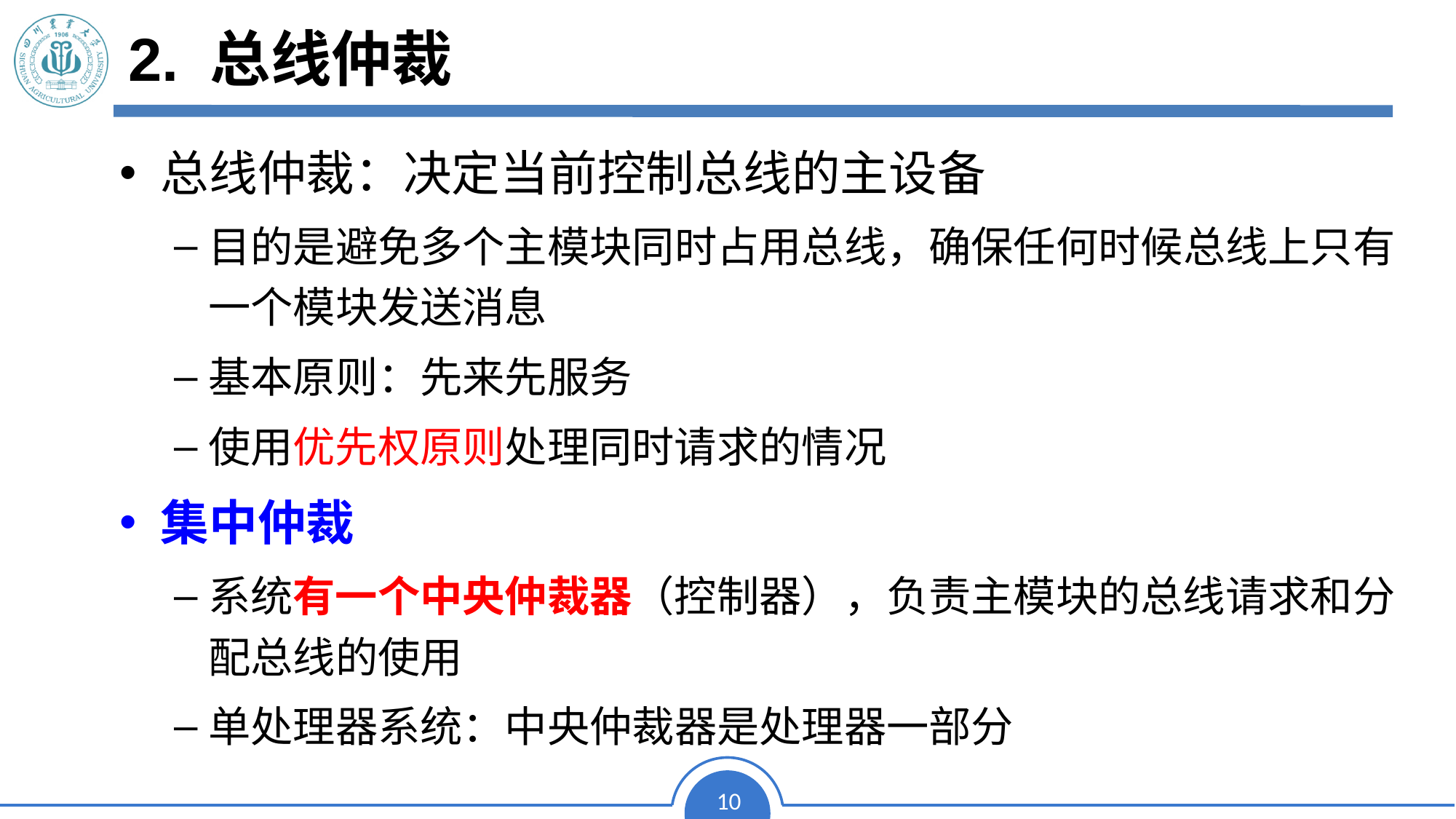

# 2. 总线仲裁
2. 总线仲裁
总线仲裁：决定当前控制总线的主设备
目的是避免多个主模块同时占用总线，确保任何时候总线上只有一个模块发送消息
基本原则：先来先服务
使用优先权原则处理同时请求的情况
集中仲裁
系统有一个中央仲裁器（控制器），负责主模块的总线请求和分配总线的使用
单处理器系统：中央仲裁器是处理器一部分